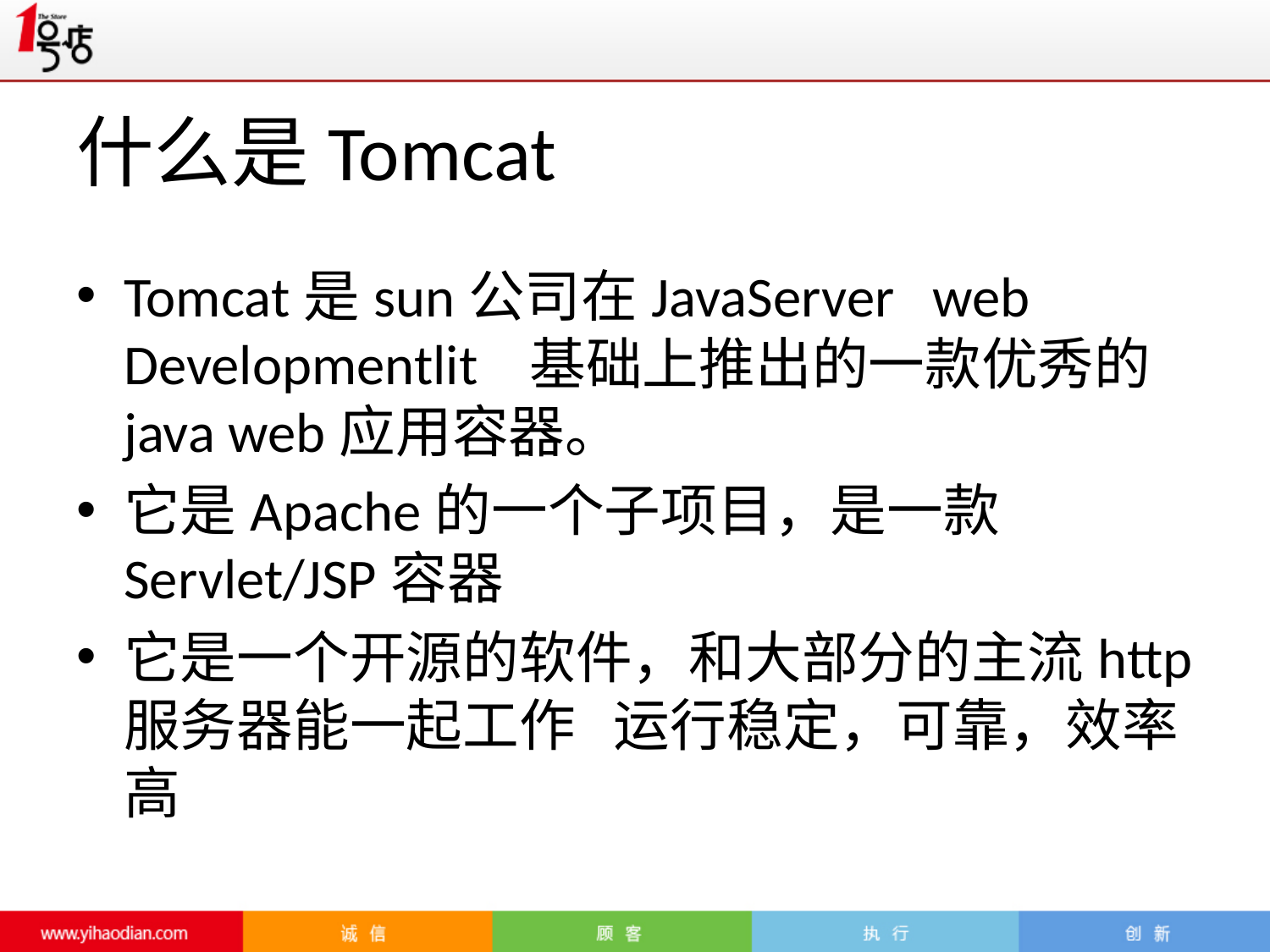

什么是Tomcat
Tomcat是sun公司在JavaServer   web  Developmentlit   基础上推出的一款优秀的java web应用容器。
它是Apache的一个子项目，是一款Servlet/JSP容器
它是一个开源的软件，和大部分的主流http服务器能一起工作   运行稳定，可靠，效率高